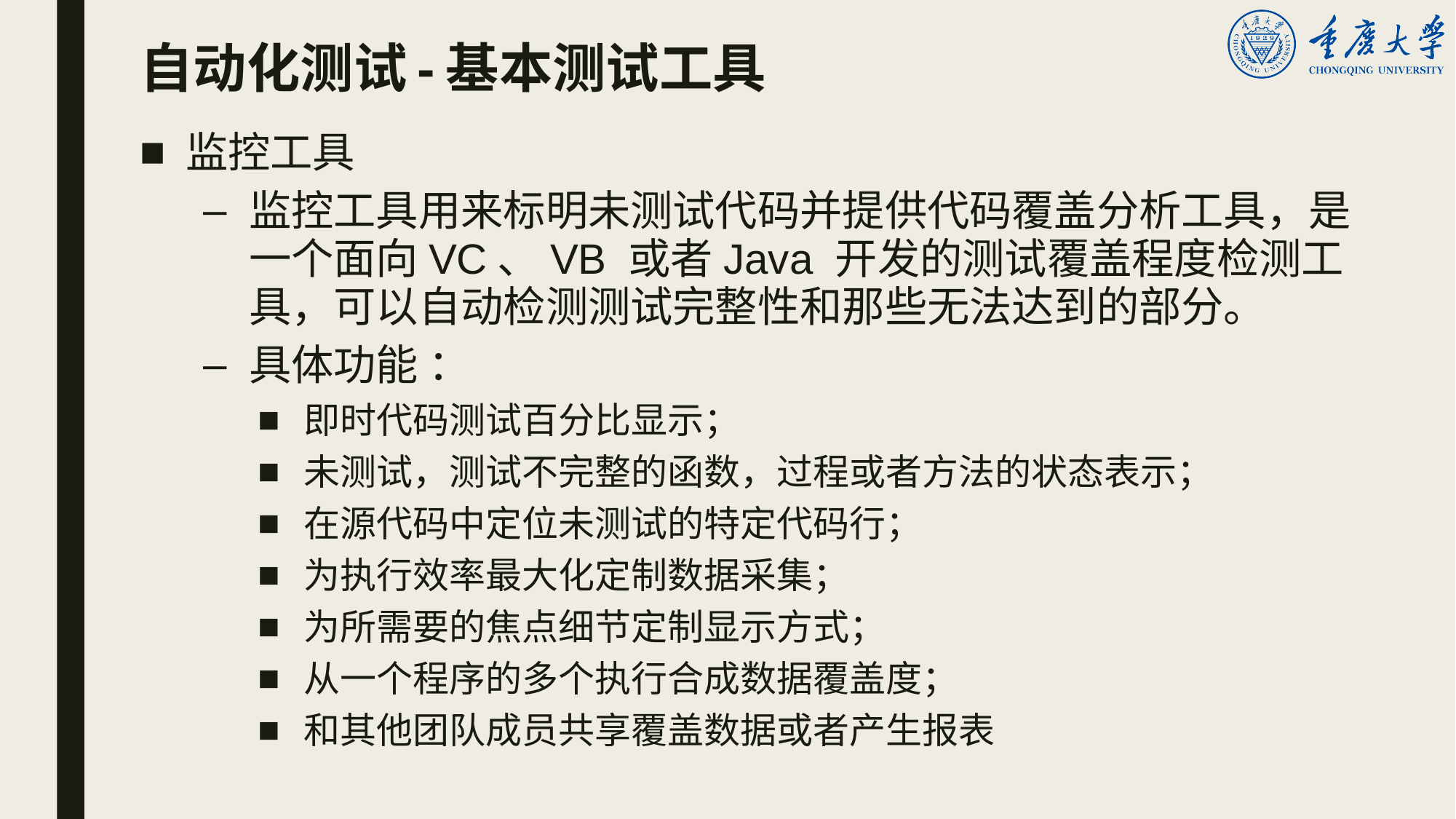

# 自动化测试-基本测试工具
监控工具
监控工具用来标明未测试代码并提供代码覆盖分析工具，是一个面向VC、VB 或者Java 开发的测试覆盖程度检测工具，可以自动检测测试完整性和那些无法达到的部分。
具体功能 ：
即时代码测试百分比显示；
未测试，测试不完整的函数，过程或者方法的状态表示；
在源代码中定位未测试的特定代码行；
为执行效率最大化定制数据采集；
为所需要的焦点细节定制显示方式；
从一个程序的多个执行合成数据覆盖度；
和其他团队成员共享覆盖数据或者产生报表